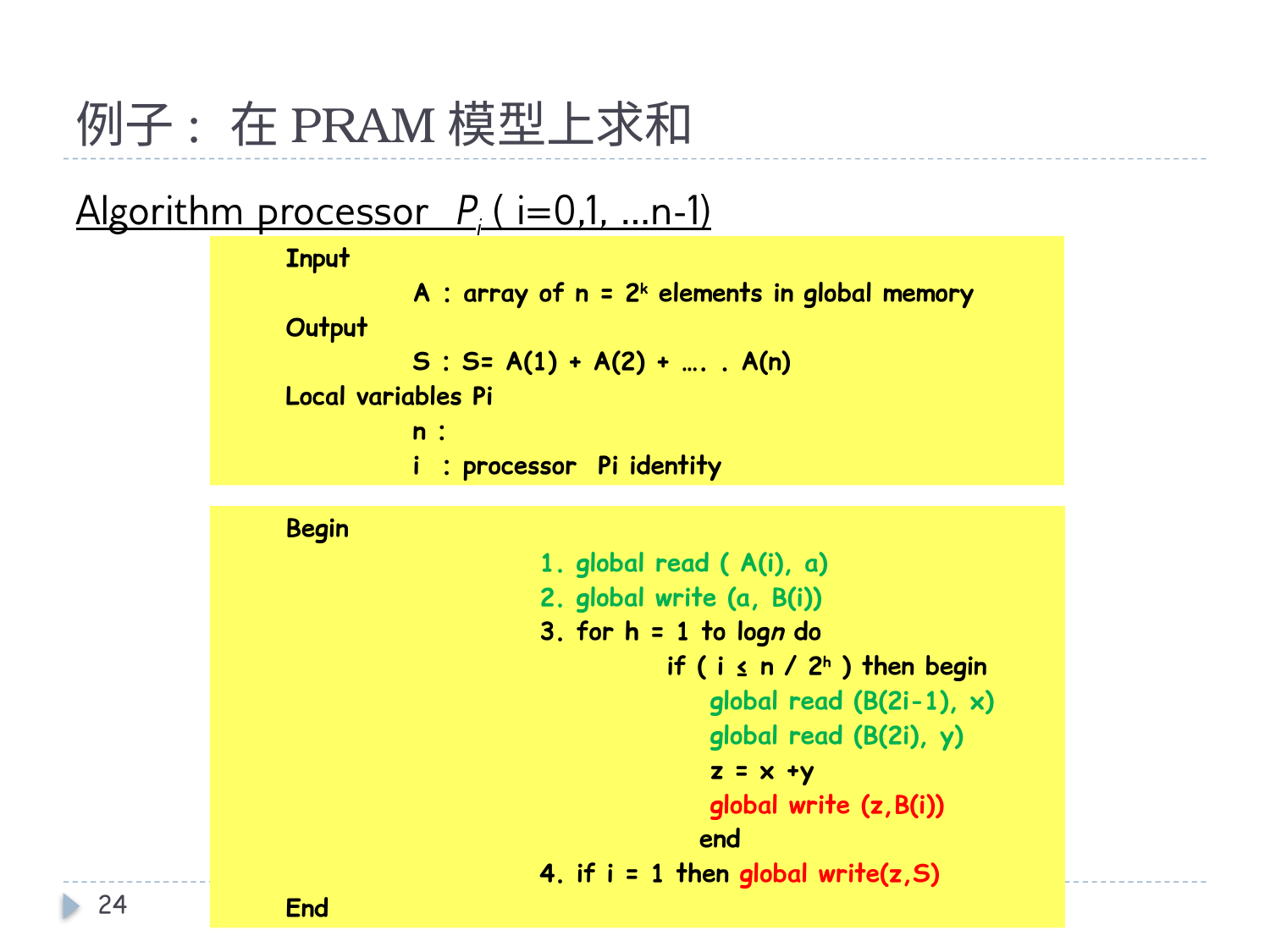

# 例子: 在PRAM模型上求和
Algorithm processor  Pi ( i=0,1, …n-1)

Input
	A : array of n = 2k elements in global memory
Output
	S : S= A(1) + A(2) + …. . A(n)
Local variables Pi
	n :
  	i  : processor  Pi identity
Begin
		1. global read ( A(i), a)
		2. global write (a, B(i))
		3. for h = 1 to logn do
			if ( i ≤ n / 2h ) then begin
			    global read (B(2i-1), x)
		   	    global read (B(2i), y)
			    z = x +y
			    global write (z,B(i))
			   end
		4. if i = 1 then global write(z,S)
End
24